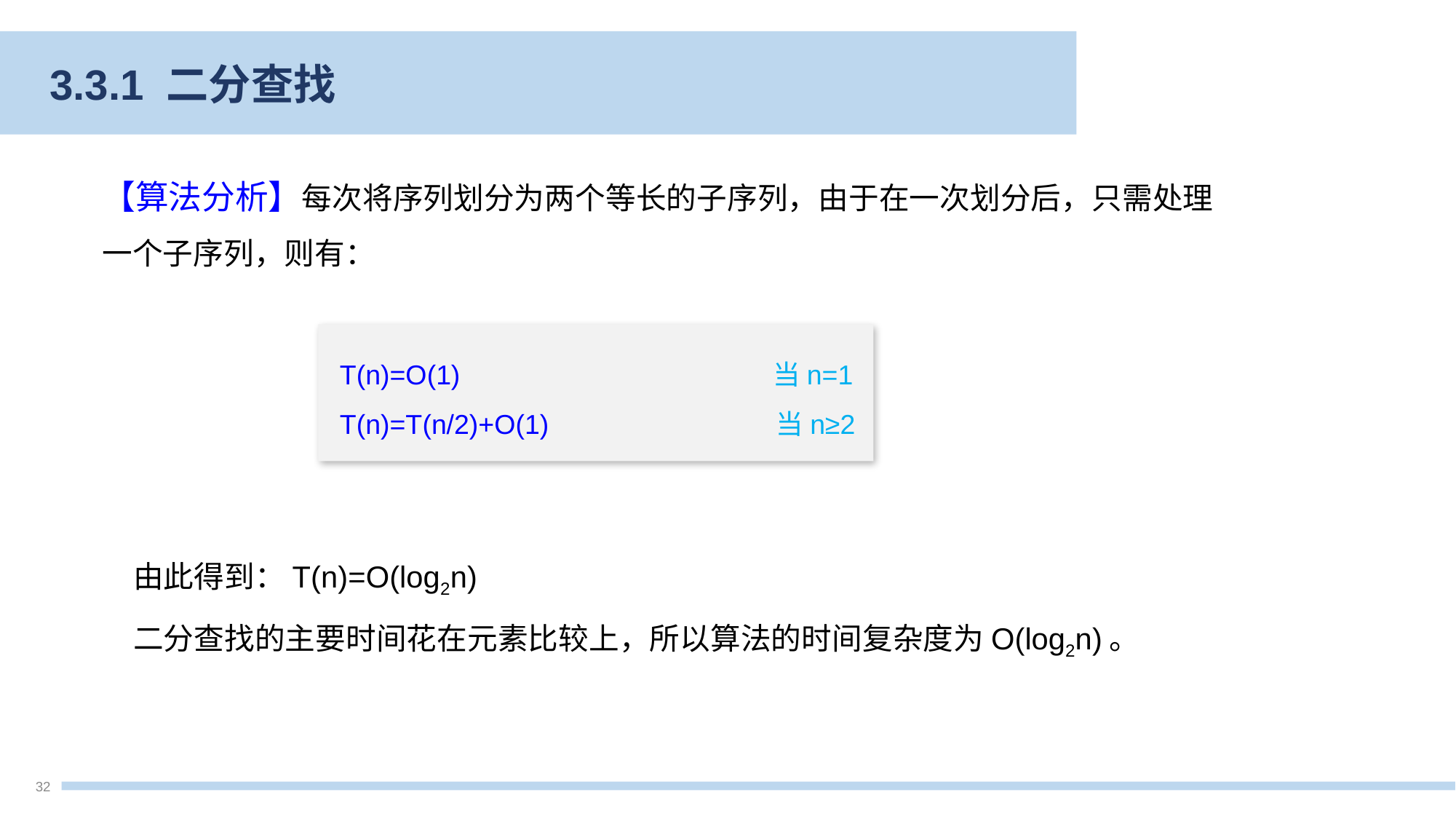

3.3.1 二分查找
【算法分析】每次将序列划分为两个等长的子序列，由于在一次划分后，只需处理一个子序列，则有：
T(n)=O(1)		             当n=1
T(n)=T(n/2)+O(1)   		当n≥2
　　由此得到：T(n)=O(log2n)
　　二分查找的主要时间花在元素比较上，所以算法的时间复杂度为O(log2n)。
32